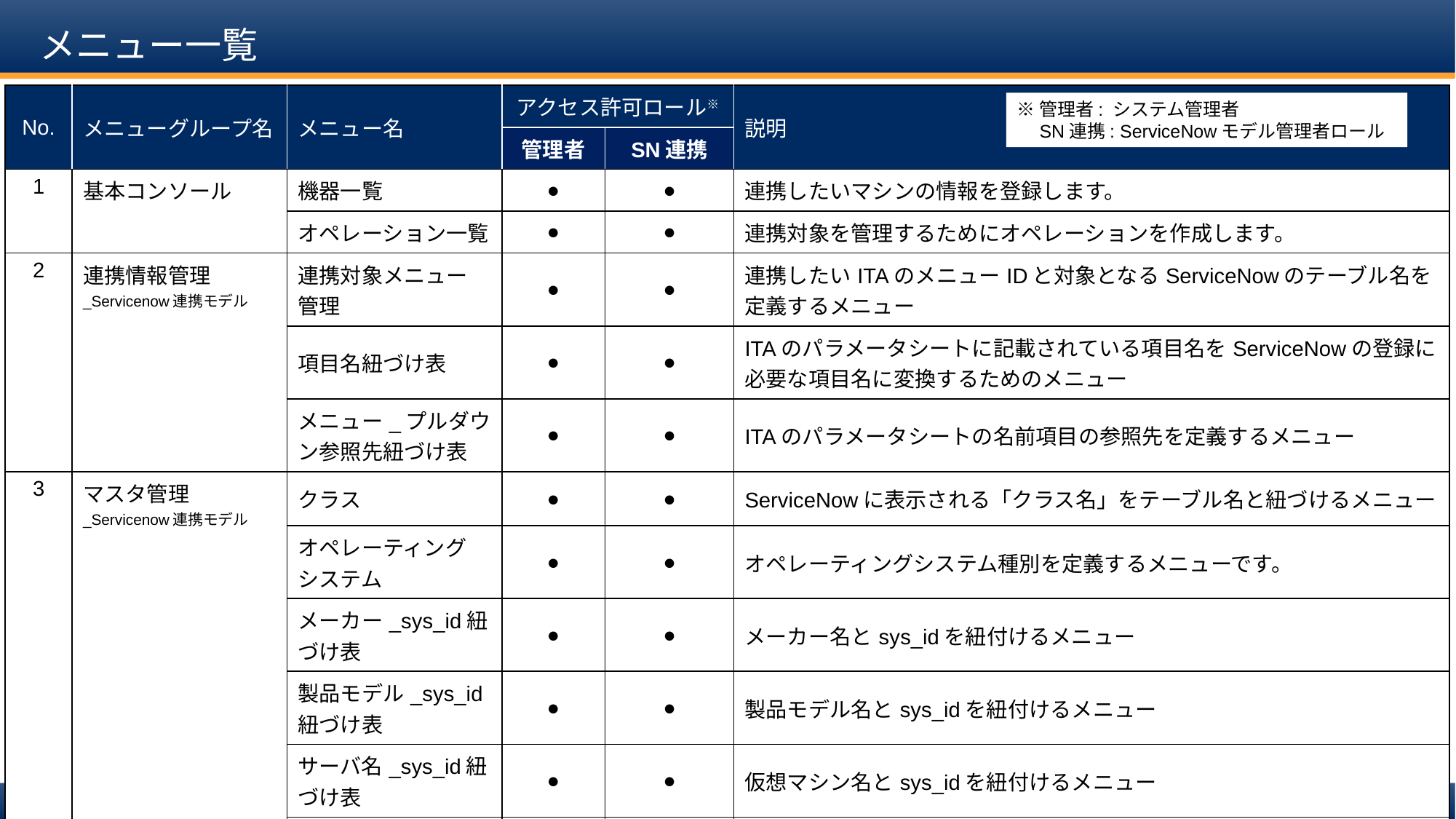

# メニュー一覧
| No. | メニューグループ名 | メニュー名 | アクセス許可ロール※ |  | 説明 |
| --- | --- | --- | --- | --- | --- |
|  |  |  | 管理者 | SN連携 |  |
| 1 | 基本コンソール | 機器一覧 | ● | ● | 連携したいマシンの情報を登録します。 |
|  |  | オペレーション一覧 | ● | ● | 連携対象を管理するためにオペレーションを作成します。 |
| 2 | 連携情報管理\_Servicenow連携モデル | 連携対象メニュー 管理 | ● | ● | 連携したいITAのメニューIDと対象となるServiceNowのテーブル名を定義するメニュー |
|  |  | 項目名紐づけ表 | ● | ● | ITAのパラメータシートに記載されている項目名をServiceNowの登録に必要な項目名に変換するためのメニュー |
|  |  | メニュー\_プルダウン参照先紐づけ表 | ● | ● | ITAのパラメータシートの名前項目の参照先を定義するメニュー |
| 3 | マスタ管理\_Servicenow連携モデル | クラス | ● | ● | ServiceNowに表示される「クラス名」をテーブル名と紐づけるメニュー |
|  |  | オペレーティング システム | ● | ● | オペレーティングシステム種別を定義するメニューです。 |
|  |  | メーカー\_sys\_id紐づけ表 | ● | ● | メーカー名とsys\_idを紐付けるメニュー |
|  |  | 製品モデル\_sys\_id紐づけ表 | ● | ● | 製品モデル名とsys\_idを紐付けるメニュー |
|  |  | サーバ名\_sys\_id紐づけ表 | ● | ● | 仮想マシン名とsys\_idを紐付けるメニュー |
|  |  | CIリレーションシップタイプ | ● | ● | CIリレーションシップタイプを定義するメニュー |
※管理者: システム管理者
　SN連携: ServiceNowモデル管理者ロール